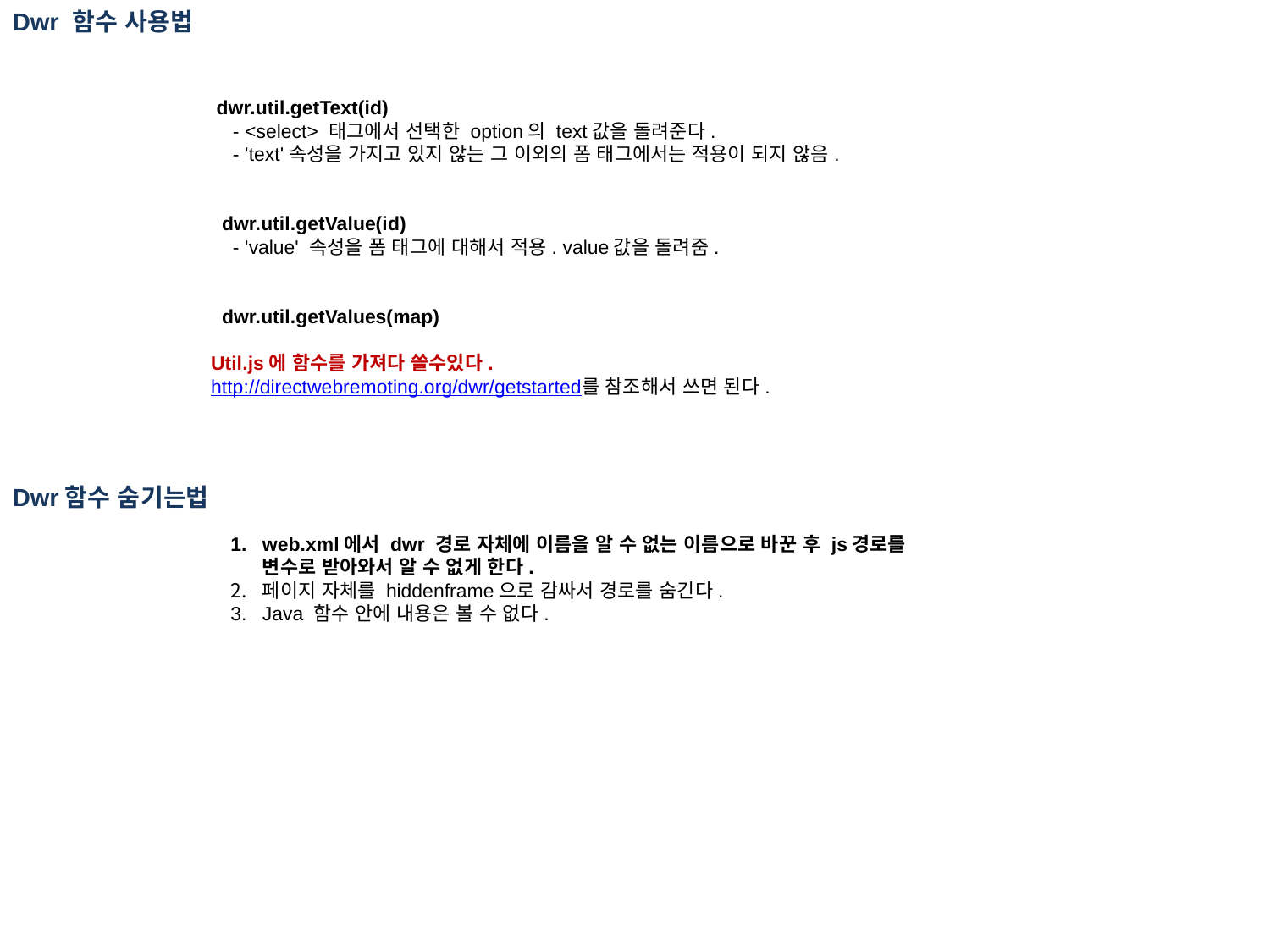

Dwr 함수 사용법
 dwr.util.getText(id)
    - <select> 태그에서 선택한 option의 text값을 돌려준다.
    - 'text'속성을 가지고 있지 않는 그 이외의 폼 태그에서는 적용이 되지 않음.
  dwr.util.getValue(id)
    - 'value' 속성을 폼 태그에 대해서 적용. value값을 돌려줌.
  dwr.util.getValues(map)
Util.js에 함수를 가져다 쓸수있다.
http://directwebremoting.org/dwr/getstarted를 참조해서 쓰면 된다.
Dwr함수 숨기는법
web.xml에서 dwr 경로 자체에 이름을 알 수 없는 이름으로 바꾼 후 js경로를 변수로 받아와서 알 수 없게 한다.
페이지 자체를 hiddenframe으로 감싸서 경로를 숨긴다.
Java 함수 안에 내용은 볼 수 없다.